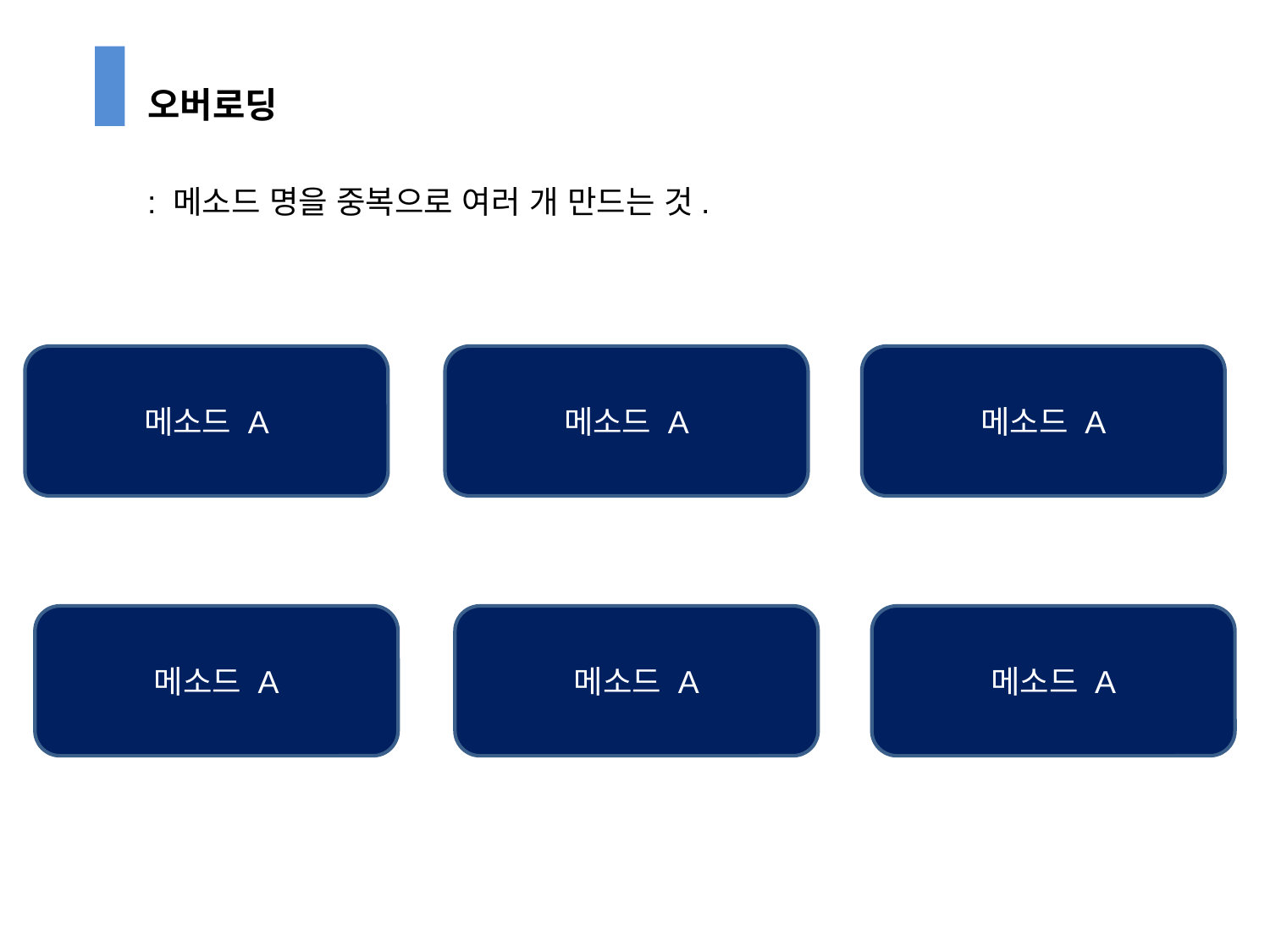

오버로딩
: 메소드 명을 중복으로 여러 개 만드는 것.
메소드 A
메소드 A
메소드 A
메소드 A
메소드 A
메소드 A